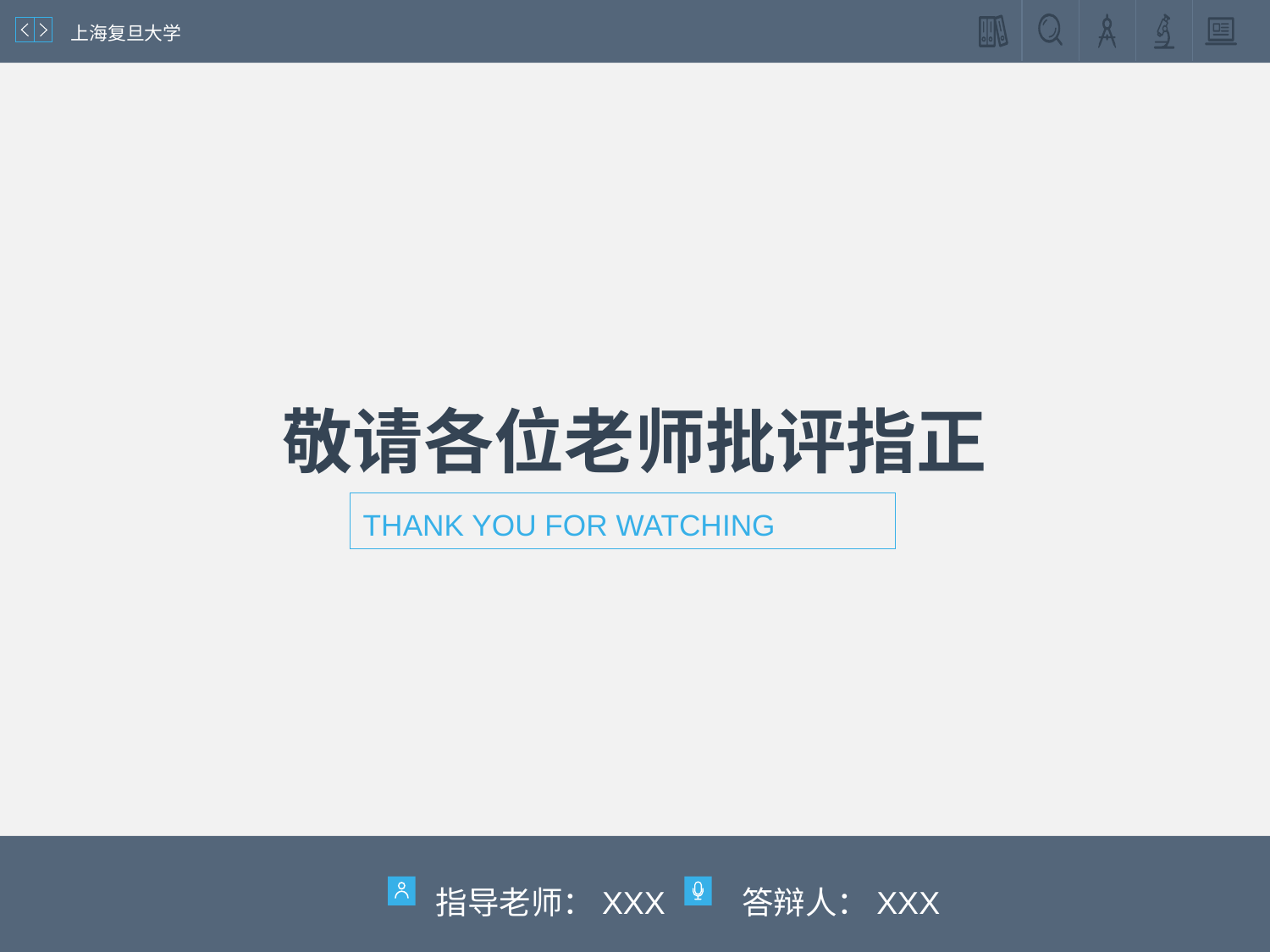

上海复旦大学
# 敬请各位老师批评指正
THANK YOU FOR WATCHING
指导老师：XXX
答辩人：XXX